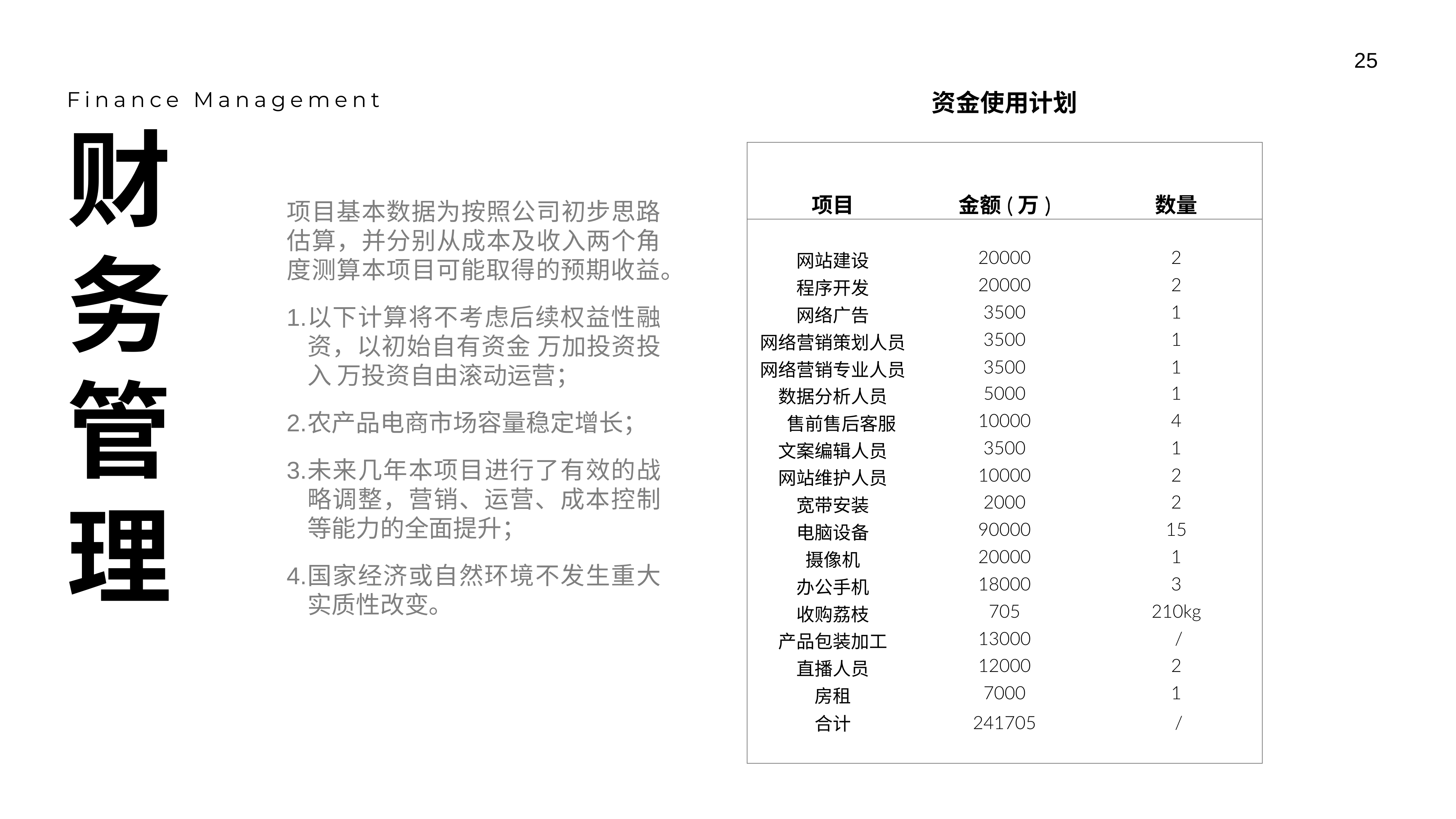

Finance Management
| 资金使用计划 |  |  |
| --- | --- | --- |
| 项目 | 金额(万) | 数量 |
|  |  |  |
| 网站建设 | 20000 | 2 |
| 程序开发 | 20000 | 2 |
| 网络广告 | 3500 | 1 |
| 网络营销策划人员 | 3500 | 1 |
| 网络营销专业人员 | 3500 | 1 |
| 数据分析人员 | 5000 | 1 |
| 售前售后客服 | 10000 | 4 |
| 文案编辑人员 | 3500 | 1 |
| 网站维护人员 | 10000 | 2 |
| 宽带安装 | 2000 | 2 |
| 电脑设备 | 90000 | 15 |
| 摄像机 | 20000 | 1 |
| 办公手机 | 18000 | 3 |
| 收购荔枝 | 705 | 210kg |
| 产品包装加工 | 13000 | / |
| 直播人员 | 12000 | 2 |
| 房租 | 7000 | 1 |
| 合计 | 241705 | / |
|  |  |  |
财
务
管
理
项目基本数据为按照公司初步思路估算，并分别从成本及收入两个角度测算本项目可能取得的预期收益。

以下计算将不考虑后续权益性融资，以初始自有资金 万加投资投入 万投资自由滚动运营；

农产品电商市场容量稳定增长；

未来几年本项目进行了有效的战略调整，营销、运营、成本控制等能力的全面提升；

国家经济或自然环境不发生重大实质性改变。